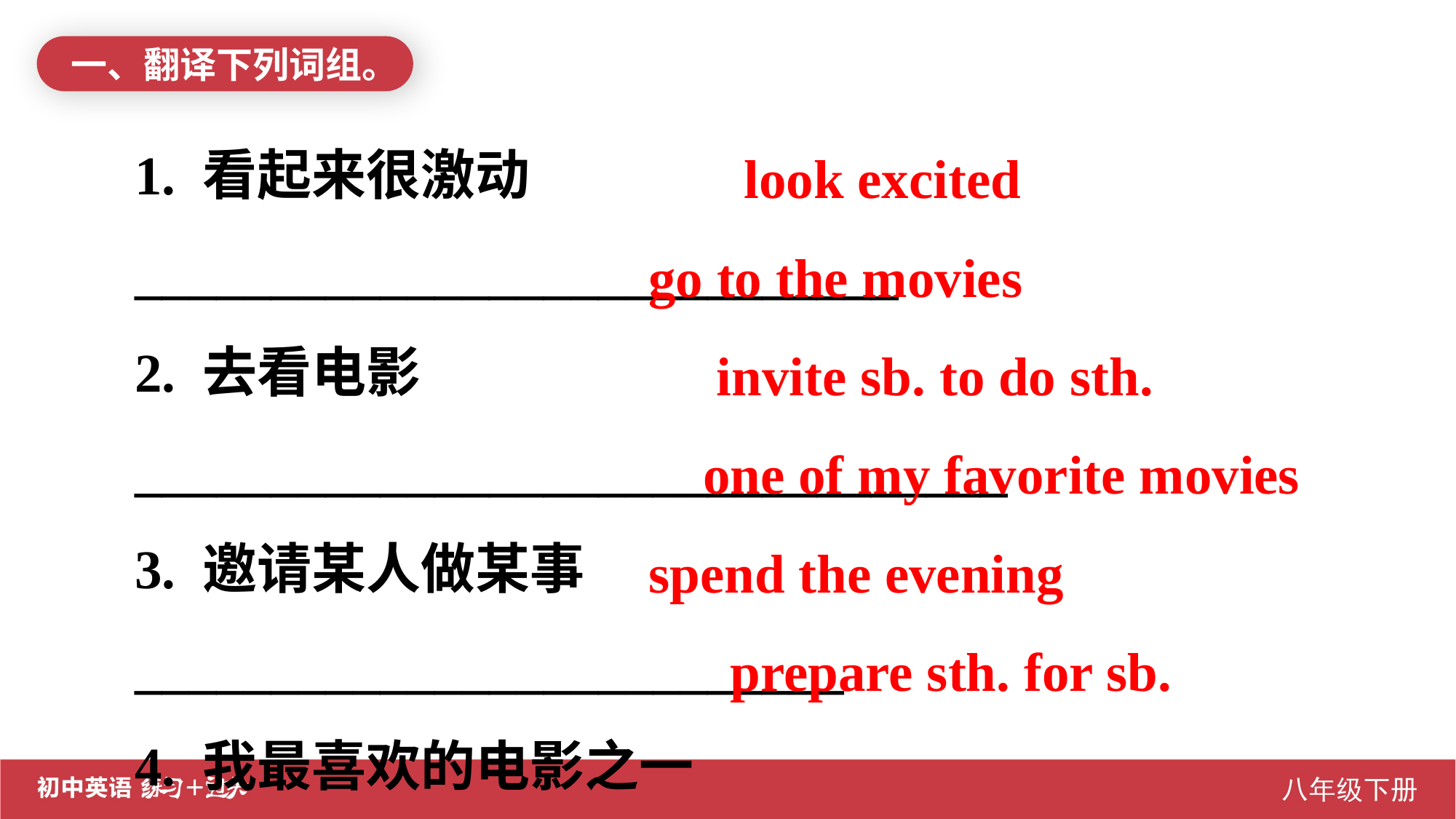

一、翻译下列词组。
1. 看起来很激动  ____________________________
2. 去看电影  ________________________________
3. 邀请某人做某事  __________________________
4. 我最喜欢的电影之一  ______________________
5. 度过夜晚  ________________________________
6. 为某人准备某物  __________________________
       look excited
go to the movies
     invite sb. to do sth.
    one of my favorite movies
spend the evening
      prepare sth. for sb.